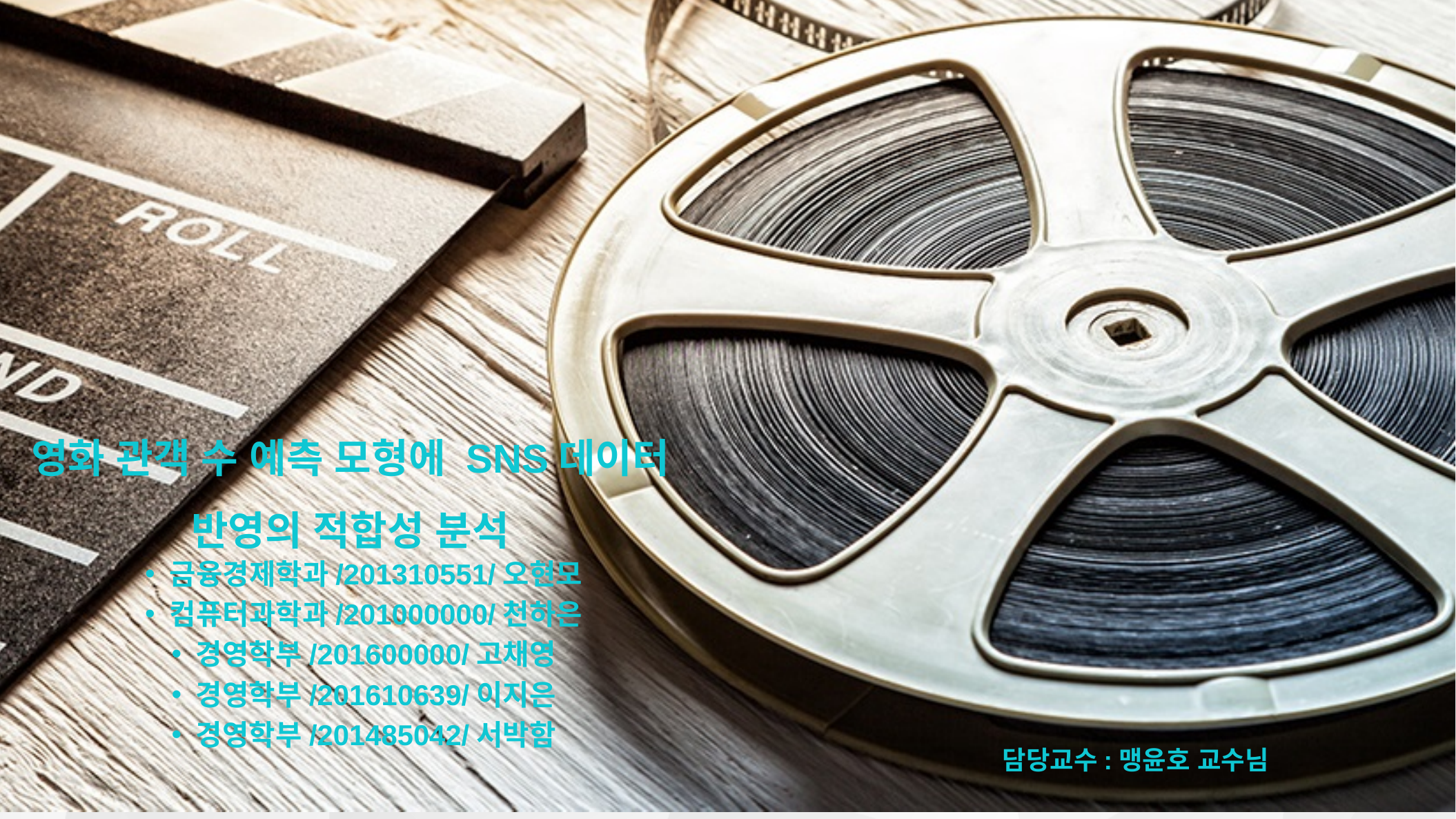

영화 관객 수 예측 모형에 SNS데이터 반영의 적합성 분석
금융경제학과/201310551/오현모
컴퓨터과학과/201000000/천하은
경영학부/201600000/고채영
경영학부/201610639/이지은
경영학부/201485042/서박함
담당교수:맹윤호 교수님